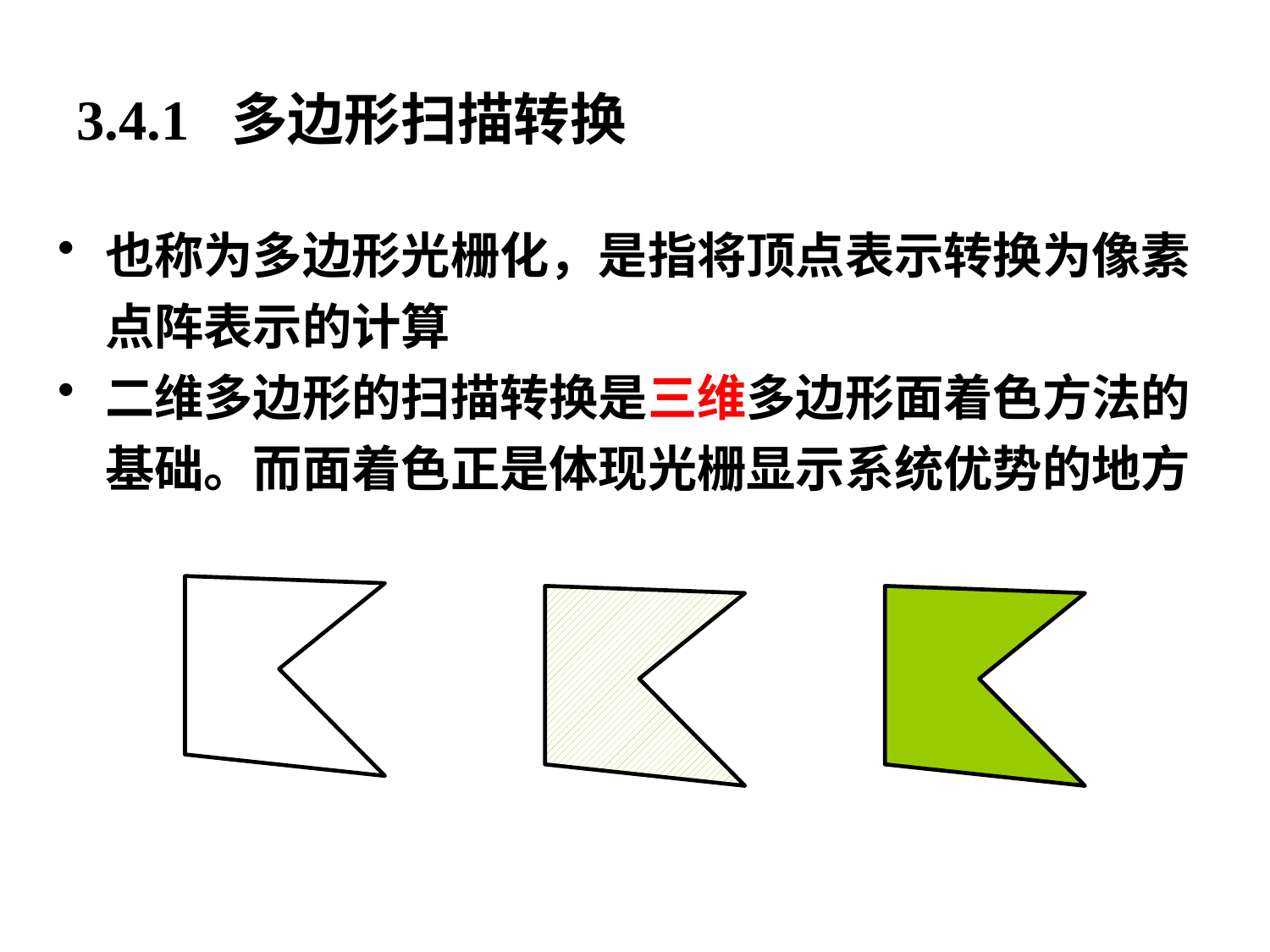

# 3.4.1  多边形扫描转换
也称为多边形光栅化，是指将顶点表示转换为像素点阵表示的计算
二维多边形的扫描转换是三维多边形面着色方法的基础。而面着色正是体现光栅显示系统优势的地方